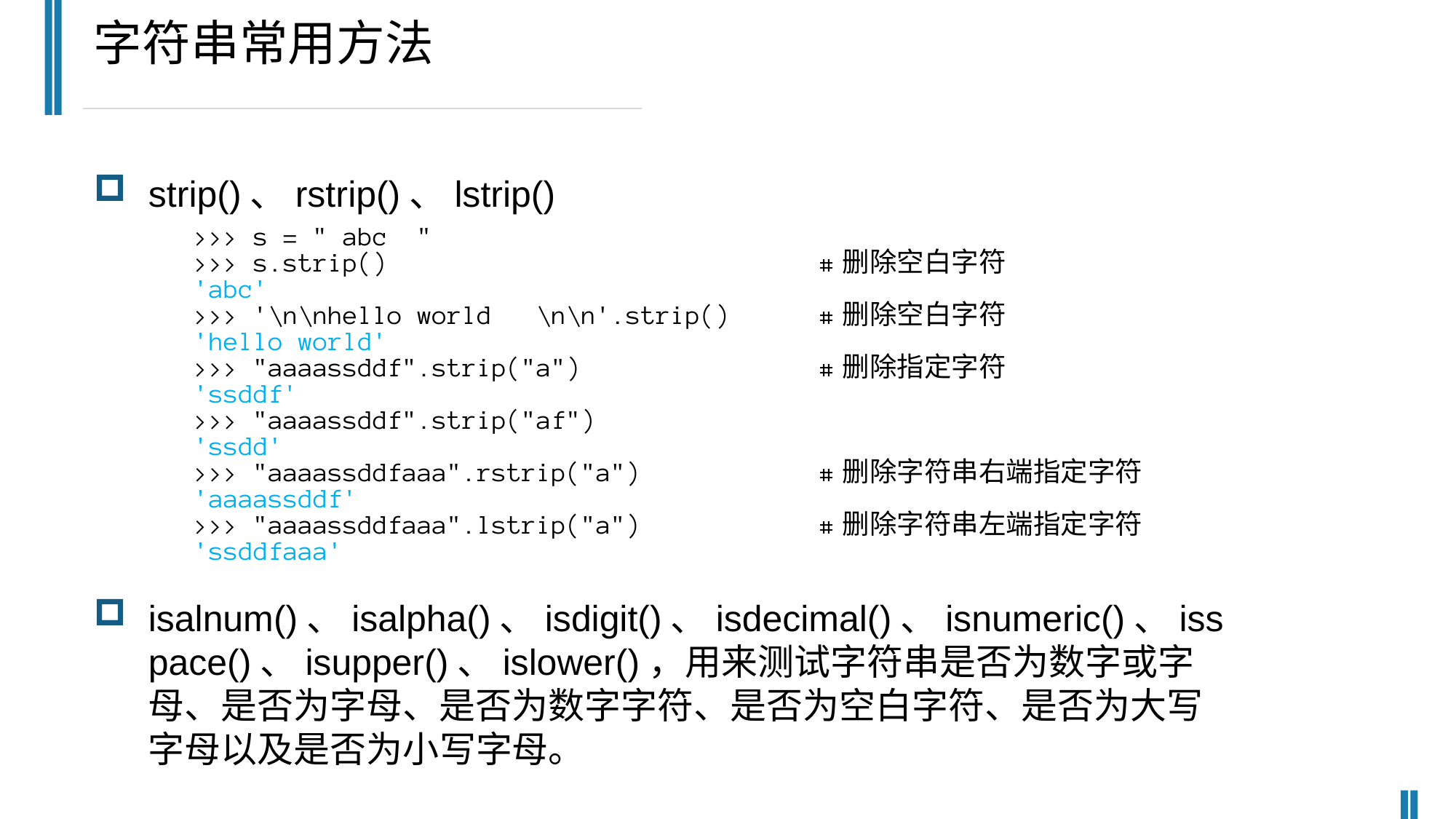

字符串常用方法

strip()、rstrip()、lstrip()

>>> s = " abc  "
>>> s.strip()                             #删除空白字符
'abc'
>>> '\n\nhello world   \n\n'.strip()      #删除空白字符
'hello world'
>>> "aaaassddf".strip("a")                #删除指定字符
'ssddf'
>>> "aaaassddf".strip("af")
'ssdd'
>>> "aaaassddfaaa".rstrip("a")            #删除字符串右端指定字符
'aaaassddf'
>>> "aaaassddfaaa".lstrip("a")            #删除字符串左端指定字符
'ssddfaaa'
isalnum()、isalpha()、isdigit()、isdecimal()、isnumeric()、isspace()、isupper()、islower()，用来测试字符串是否为数字或字母、是否为字母、是否为数字字符、是否为空白字符、是否为大写字母以及是否为小写字母。